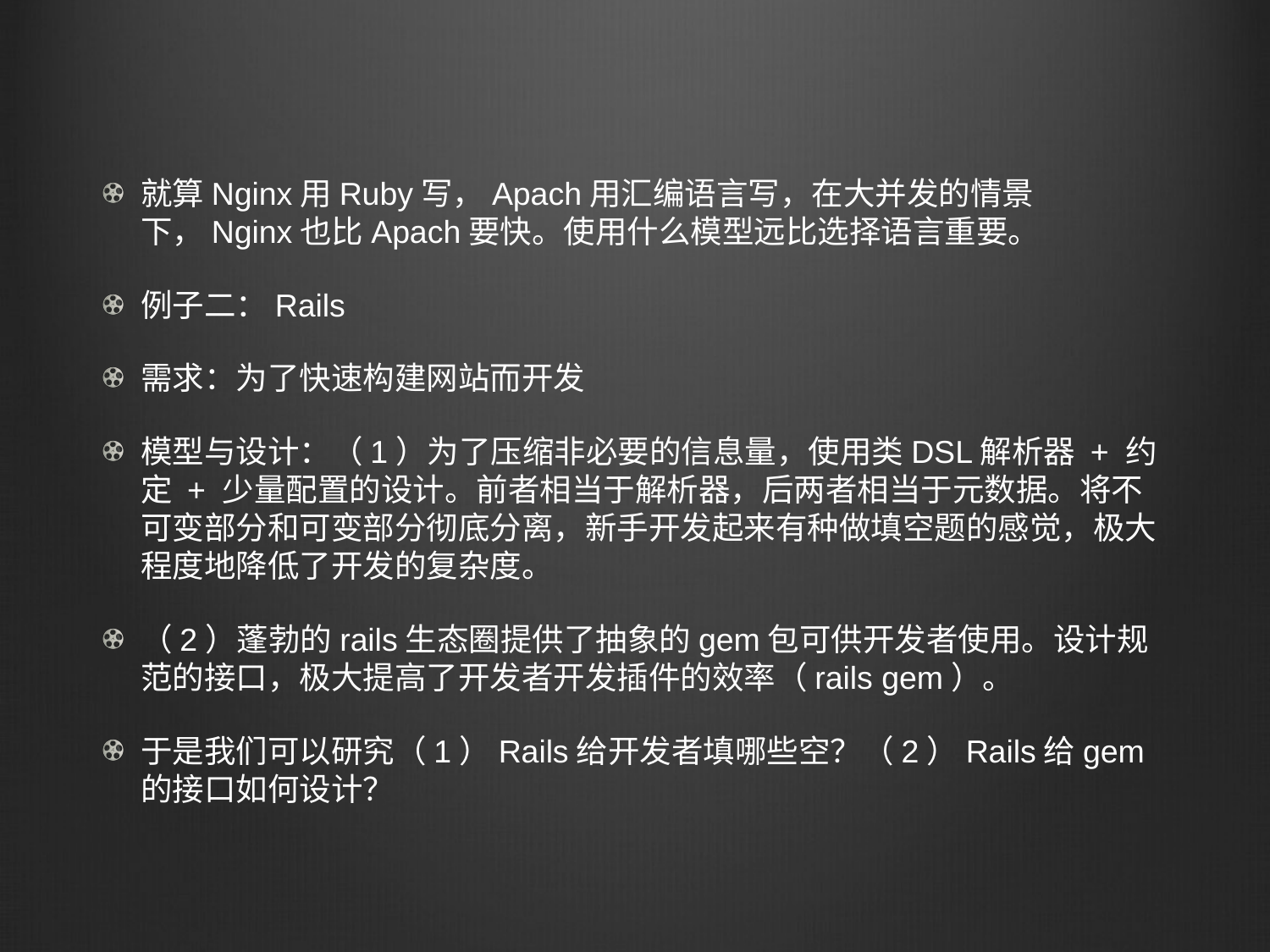

就算Nginx用Ruby写，Apach用汇编语言写，在大并发的情景下，Nginx也比Apach要快。使用什么模型远比选择语言重要。
例子二：Rails
需求：为了快速构建网站而开发
模型与设计：（1）为了压缩非必要的信息量，使用类DSL解析器 + 约定 + 少量配置的设计。前者相当于解析器，后两者相当于元数据。将不可变部分和可变部分彻底分离，新手开发起来有种做填空题的感觉，极大程度地降低了开发的复杂度。
（2）蓬勃的rails生态圈提供了抽象的gem包可供开发者使用。设计规范的接口，极大提高了开发者开发插件的效率（rails gem）。
于是我们可以研究（1）Rails给开发者填哪些空？（2）Rails给gem的接口如何设计？
14